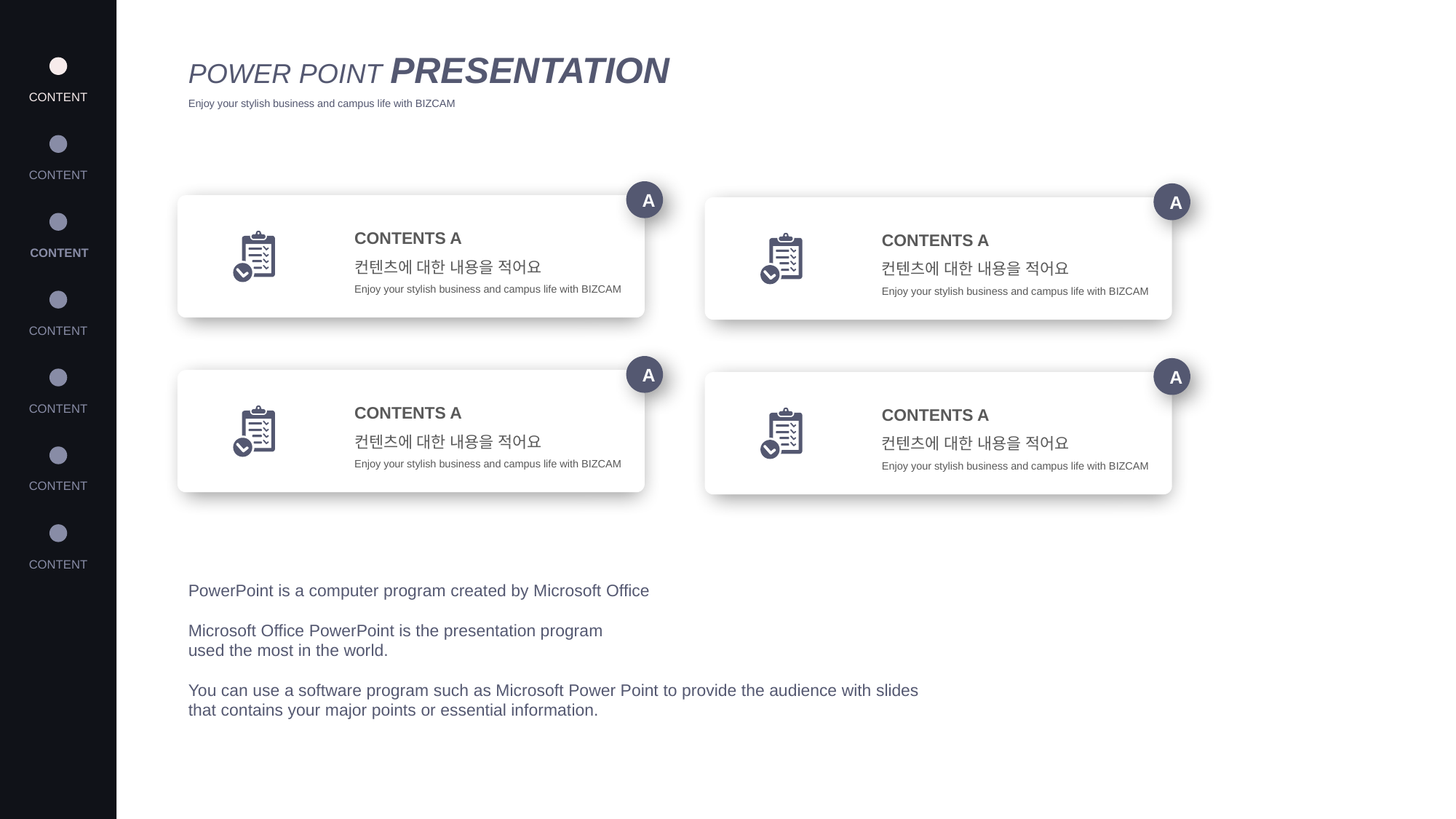

POWER POINT PRESENTATION
Enjoy your stylish business and campus life with BIZCAM

CONTENT

CONTENT
A
A
CONTENTS A
컨텐츠에 대한 내용을 적어요
Enjoy your stylish business and campus life with BIZCAM
CONTENTS A
컨텐츠에 대한 내용을 적어요
Enjoy your stylish business and campus life with BIZCAM

CONTENT

CONTENT
A
A

CONTENTS A
컨텐츠에 대한 내용을 적어요
Enjoy your stylish business and campus life with BIZCAM
CONTENTS A
컨텐츠에 대한 내용을 적어요
Enjoy your stylish business and campus life with BIZCAM
CONTENT

CONTENT

CONTENT
PowerPoint is a computer program created by Microsoft Office

Microsoft Office PowerPoint is the presentation program
used the most in the world.

You can use a software program such as Microsoft Power Point to provide the audience with slides that contains your major points or essential information.